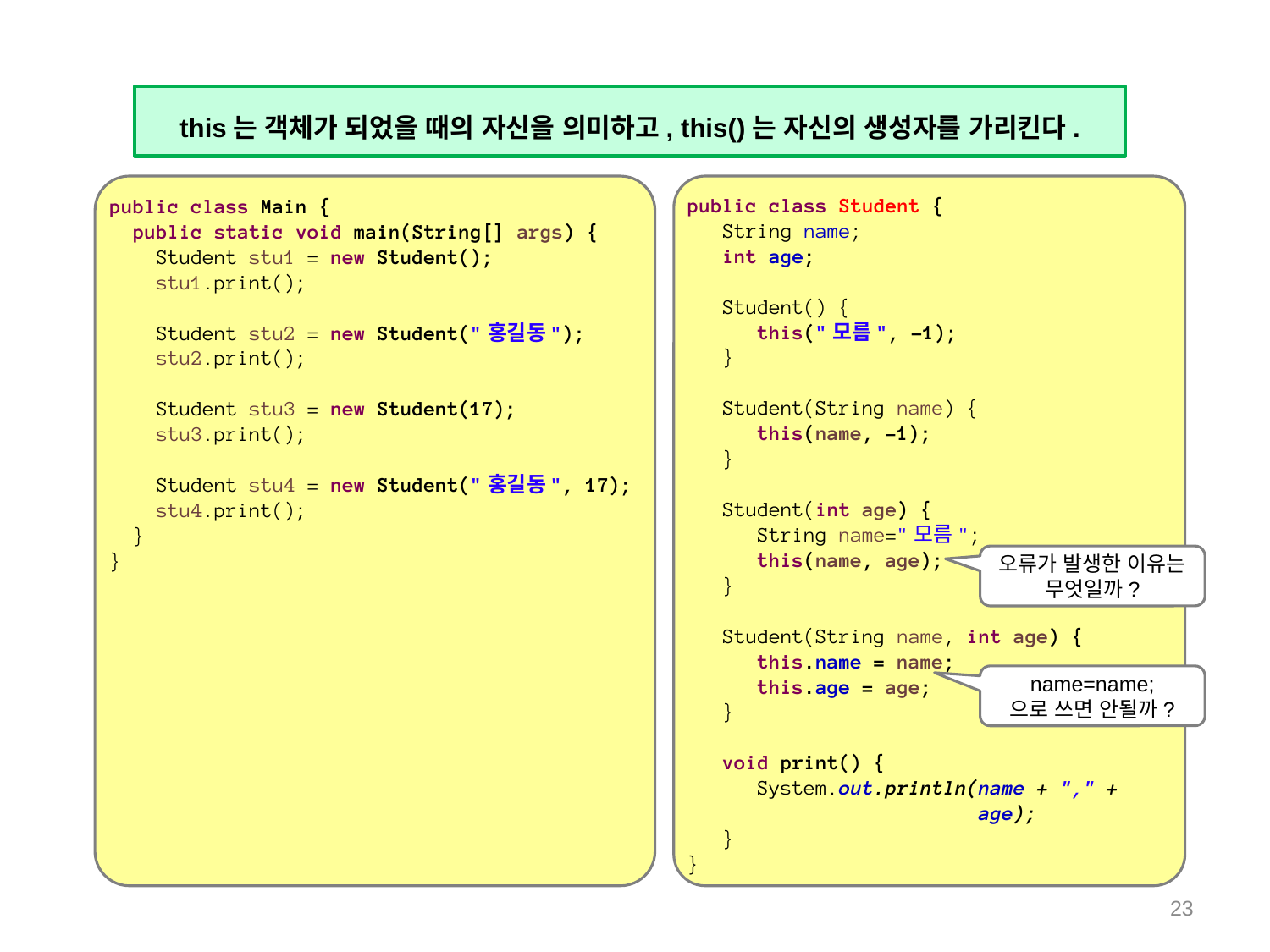

this는 객체가 되었을 때의 자신을 의미하고, this()는 자신의 생성자를 가리킨다.
public class Main {
  public static void main(String[] args) {
    Student stu1 = new Student();
    stu1.print();

    Student stu2 = new Student("홍길동");
    stu2.print();

    Student stu3 = new Student(17);
    stu3.print();

    Student stu4 = new Student("홍길동", 17);
    stu4.print();
  }
}
public class Student {
   String name;
   int age;

   Student() {
      this("모름", -1);
   }

   Student(String name) {
      this(name, -1);
   }

   Student(int age) {
      String name="모름";
      this(name, age);
   }

   Student(String name, int age) {
      this.name = name;
      this.age = age;
   }

   void print() {
      System.out.println(name + "," +
                         age);
   }
}
오류가 발생한 이유는 무엇일까?
name=name;
으로 쓰면 안될까?
23